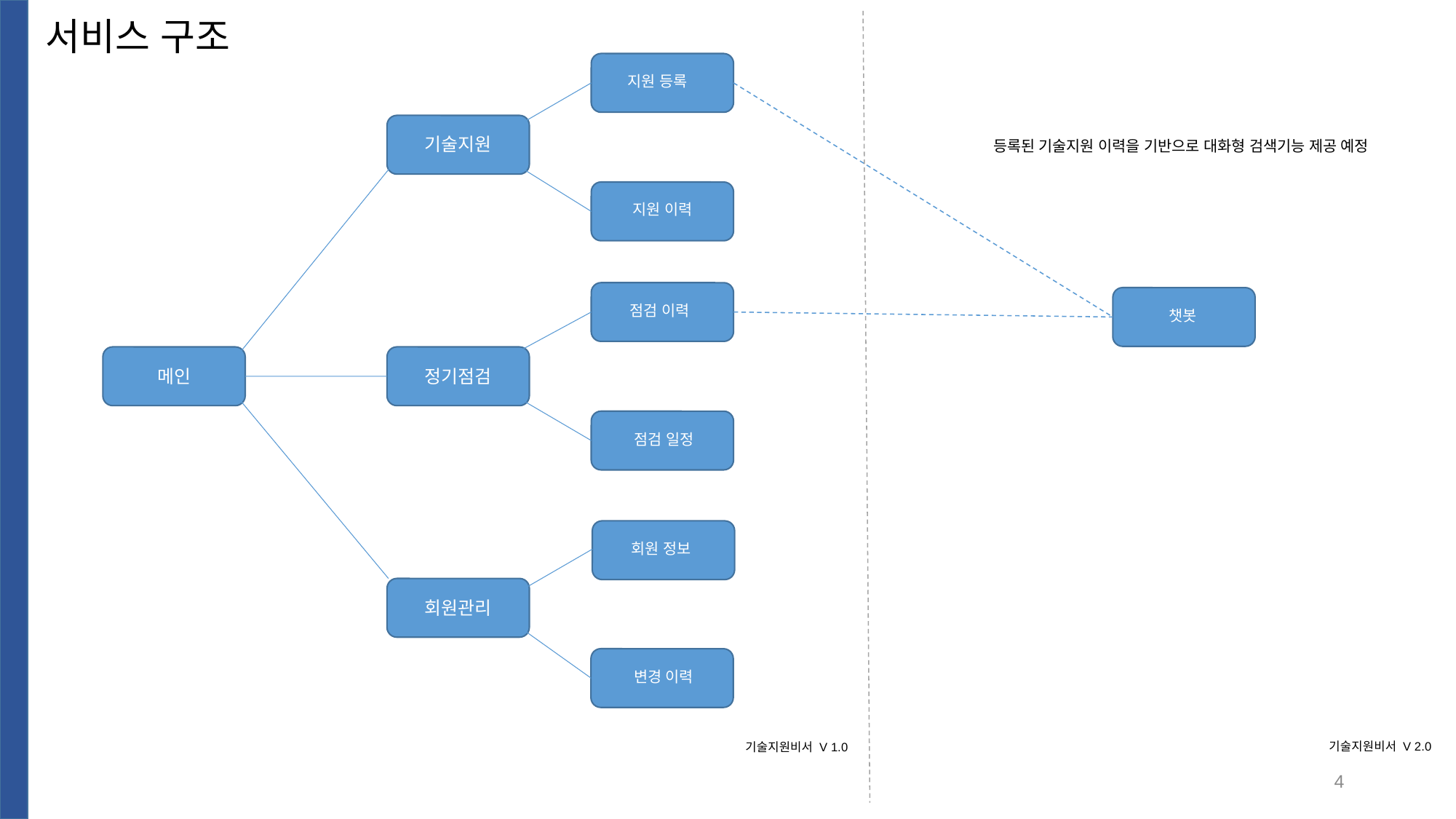

# 서비스 구조

지원 등록

기술지원
등록된 기술지원 이력을 기반으로 대화형 검색기능 제공 예정

지원 이력

점검 이력
챗봇

메인
정기점검

점검 일정

회원 정보

회원관리

변경 이력
기술지원비서 V 2.0
기술지원비서 V 1.0
4